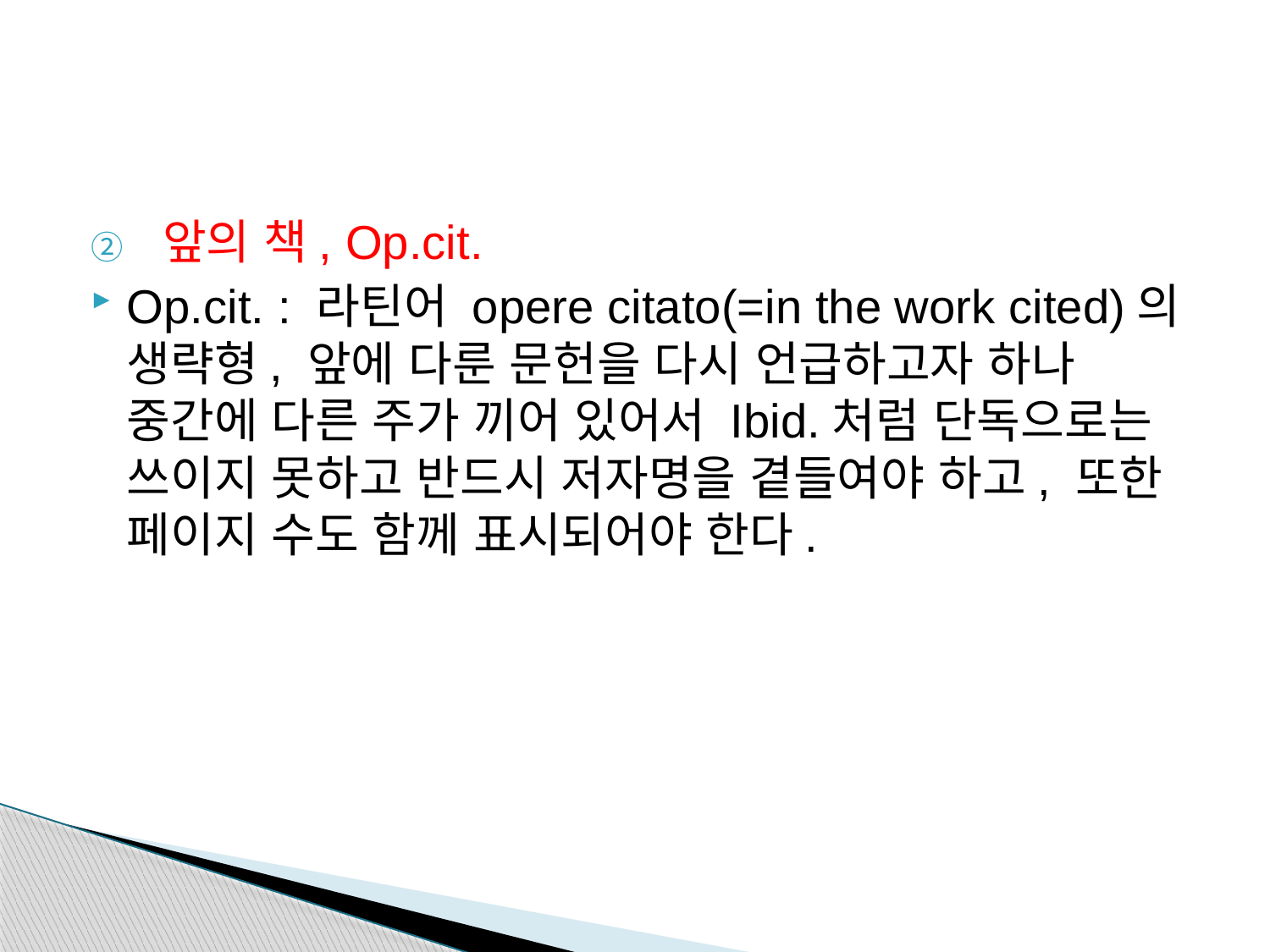

#
앞의 책, Op.cit.
Op.cit. : 라틴어 opere citato(=in the work cited)의 생략형, 앞에 다룬 문헌을 다시 언급하고자 하나 중간에 다른 주가 끼어 있어서 Ibid.처럼 단독으로는 쓰이지 못하고 반드시 저자명을 곁들여야 하고, 또한 페이지 수도 함께 표시되어야 한다.